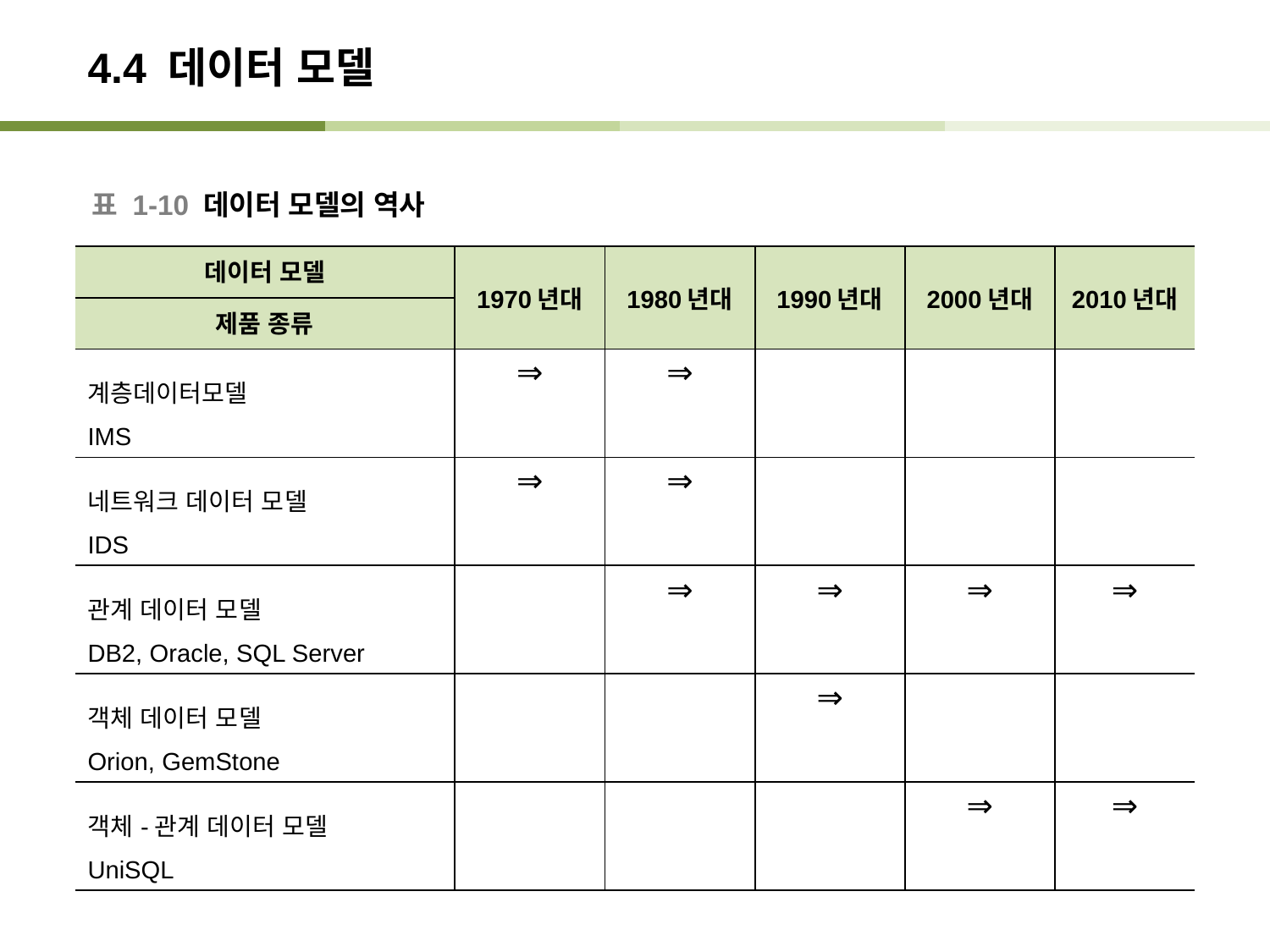

# 4.4 데이터 모델
표 1-10 데이터 모델의 역사
| 데이터 모델 | 1970년대 | 1980년대 | 1990년대 | 2000년대 | 2010년대 |
| --- | --- | --- | --- | --- | --- |
| 제품 종류 |  |  |  |  |  |
| 계층데이터모델 IMS | ⇒ | ⇒ |  |  |  |
| 네트워크 데이터 모델 IDS | ⇒ | ⇒ |  |  |  |
| 관계 데이터 모델 DB2, Oracle, SQL Server |  | ⇒ | ⇒ | ⇒ | ⇒ |
| 객체 데이터 모델 Orion, GemStone |  |  | ⇒ |  |  |
| 객체-관계 데이터 모델 UniSQL |  |  |  | ⇒ | ⇒ |